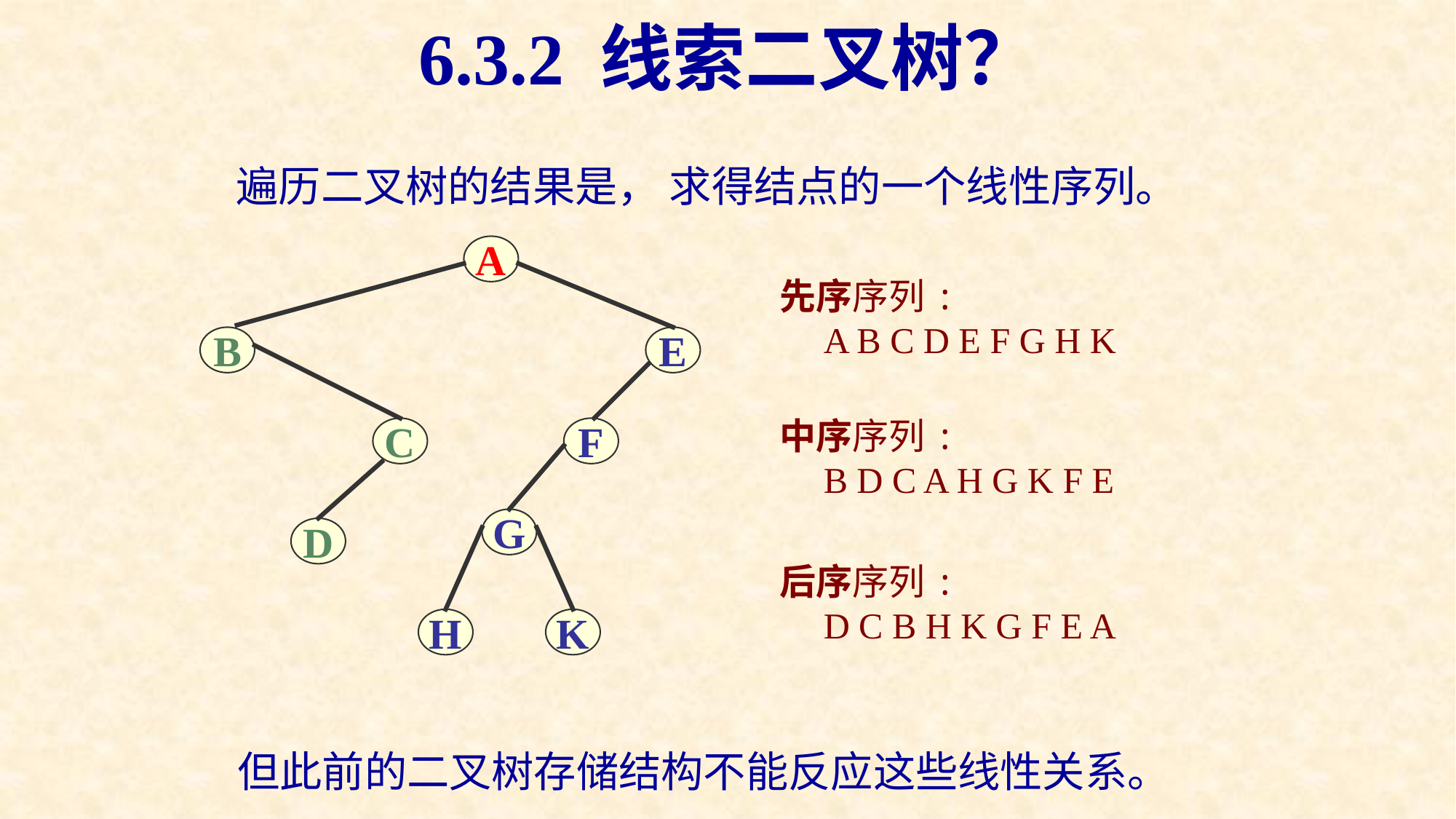

6.3.2 线索二叉树？
遍历二叉树的结果是， 求得结点的一个线性序列。
A

先序序列:
  A B C D E F G H K
B
E

中序序列:
  B D C A H G K F E
C
F

G
D

后序序列:
  D C B H K G F E A
H
K
但此前的二叉树存储结构不能反应这些线性关系。